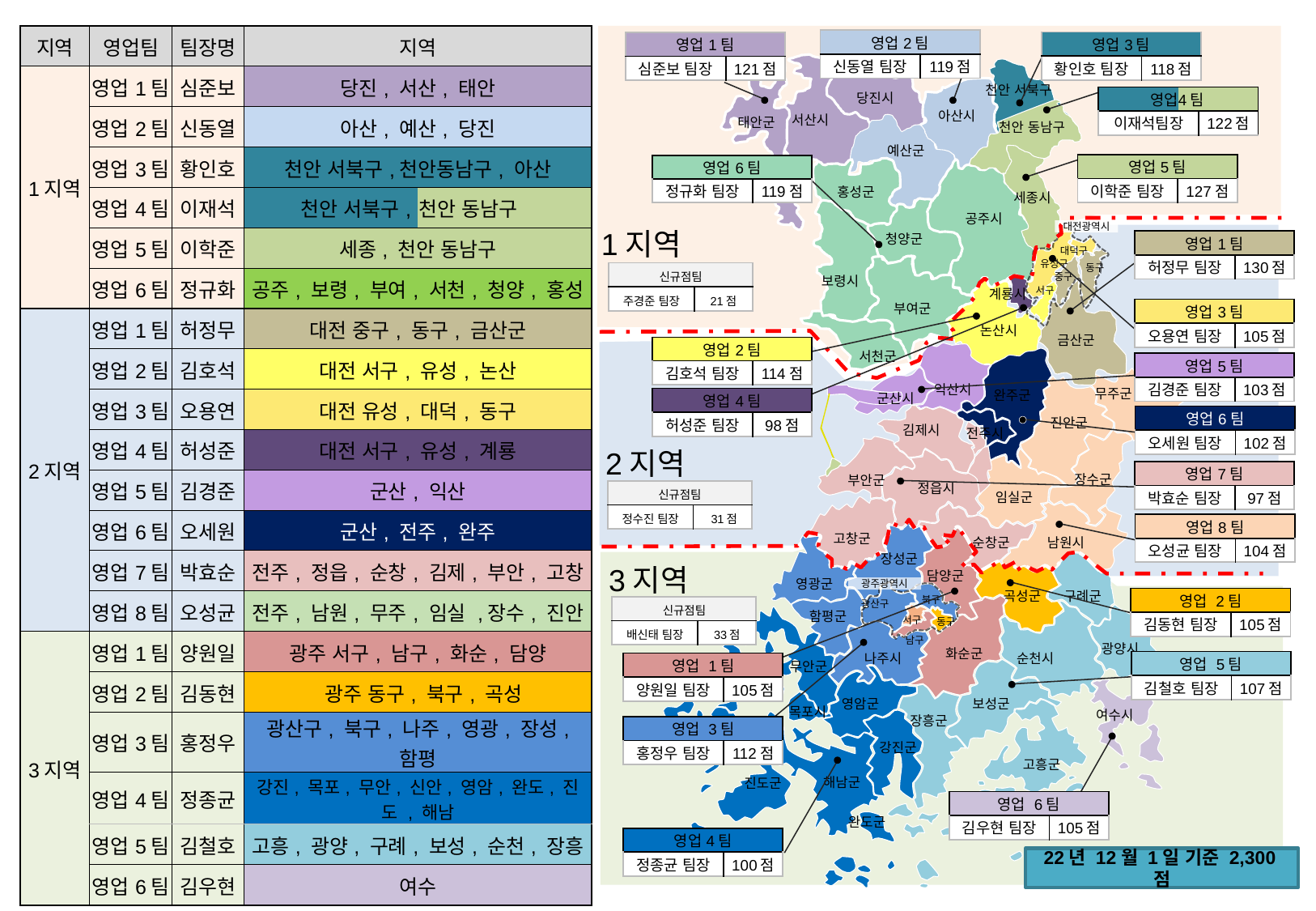

| 지역 | 영업팀 | 팀장명 | 지역 |  |
| --- | --- | --- | --- | --- |
| 1지역 | 영업1팀 | 심준보 | 당진, 서산, 태안 |  |
|  | 영업2팀 | 신동열 | 아산, 예산, 당진 |  |
|  | 영업3팀 | 황인호 | 천안 서북구,천안동남구, 아산 |  |
|  | 영업4팀 | 이재석 | 천안 서북구, | 천안 동남구 |
|  | 영업5팀 | 이학준 | 세종, 천안 동남구 |  |
|  | 영업6팀 | 정규화 | 공주, 보령, 부여, 서천, 청양, 홍성 |  |
| 2지역 | 영업1팀 | 허정무 | 대전 중구, 동구, 금산군 |  |
|  | 영업2팀 | 김호석 | 대전 서구, 유성, 논산 |  |
|  | 영업3팀 | 오용연 | 대전 유성, 대덕, 동구 |  |
|  | 영업4팀 | 허성준 | 대전 서구, 유성, 계룡 |  |
|  | 영업5팀 | 김경준 | 군산, 익산 |  |
|  | 영업6팀 | 오세원 | 군산, 전주, 완주 |  |
|  | 영업7팀 | 박효순 | 전주, 정읍, 순창, 김제, 부안, 고창 |  |
|  | 영업8팀 | 오성균 | 전주, 남원, 무주, 임실 ,장수, 진안 |  |
| 3지역 | 영업1팀 | 양원일 | 광주 서구, 남구, 화순, 담양 |  |
|  | 영업2팀 | 김동현 | 광주 동구, 북구, 곡성 |  |
|  | 영업3팀 | 홍정우 | 광산구, 북구, 나주, 영광, 장성, 함평 |  |
|  | 영업4팀 | 정종균 | 강진, 목포, 무안, 신안, 영암, 완도, 진도 , 해남 |  |
|  | 영업5팀 | 김철호 | 고흥, 광양, 구례, 보성, 순천, 장흥 |  |
|  | 영업6팀 | 김우현 | 여수 |  |

| 영업2팀 |  |
| --- | --- |
| 신동열 팀장 | 119점 |
| 영업3팀 |  |
| --- | --- |
| 황인호 팀장 | 118점 |
| 영업1팀 |  |
| --- | --- |
| 심준보 팀장 | 121점 |

천안 서북구
당진시
아산시
서산시
태안군
천안 동남구
예산군
홍성군
세종시
공주시
대전광역시
청양군
대덕구
유성구
동구
중구
보령시
서구
계룡시
부여군
논산시
금산군

서천군

익산시
무주군
완주군

군산시
진안군
김제시

전주시

부안군
장수군
정읍시
임실군
고창군
순창군
남원시
장성군

담양군
영광군
광주광역시
곡성군
구례군
북구
광산구

함평군

서구
동구
남구
광양시
화순군
나주시
순천시
무안군

신안군

영암군
보성군
목포시
여수시
장흥군
강진군
고흥군
해남군
진도군
완도군

2지역

3지역

| 영업 | 4팀 |  |
| --- | --- | --- |
| 이재석팀장 |  | 122점 |

| 영업5팀 |  |
| --- | --- |
| 이학준 팀장 | 127점 |
| 영업6팀 |  |
| --- | --- |
| 정규화 팀장 | 119점 |

1지역

| 영업1팀 |  |
| --- | --- |
| 허정무 팀장 | 130점 |

| 신규점팀 |  |
| --- | --- |
| 주경준 팀장 | 21점 |

| 영업3팀 |  |
| --- | --- |
| 오용연 팀장 | 105점 |

| 영업2팀 |  |
| --- | --- |
| 김호석 팀장 | 114점 |
| 영업5팀 |  |
| --- | --- |
| 김경준 팀장 | 103점 |

| 영업4팀 |  |
| --- | --- |
| 허성준 팀장 | 98점 |

| 영업6팀 |  |
| --- | --- |
| 오세원 팀장 | 102점 |
| 영업7팀 |  |
| --- | --- |
| 박효순 팀장 | 97점 |
| 신규점팀 |  |
| --- | --- |
| 정수진 팀장 | 31점 |

| 영업8팀 |  |
| --- | --- |
| 오성균 팀장 | 104점 |

| 영업 2팀 |  |
| --- | --- |
| 김동현 팀장 | 105점 |
| 신규점팀 |  |
| --- | --- |
| 배신태 팀장 | 33점 |

| 영업 5팀 |  |
| --- | --- |
| 김철호 팀장 | 107점 |
| 영업 1팀 |  |
| --- | --- |
| 양원일 팀장 | 105점 |
| 영업 3팀 |  |
| --- | --- |
| 홍정우 팀장 | 112점 |

| 영업 6팀 |  |
| --- | --- |
| 김우현 팀장 | 105점 |
| 영업4팀 |  |
| --- | --- |
| 정종균 팀장 | 100점 |
22년 12월 1일 기준 2,300점